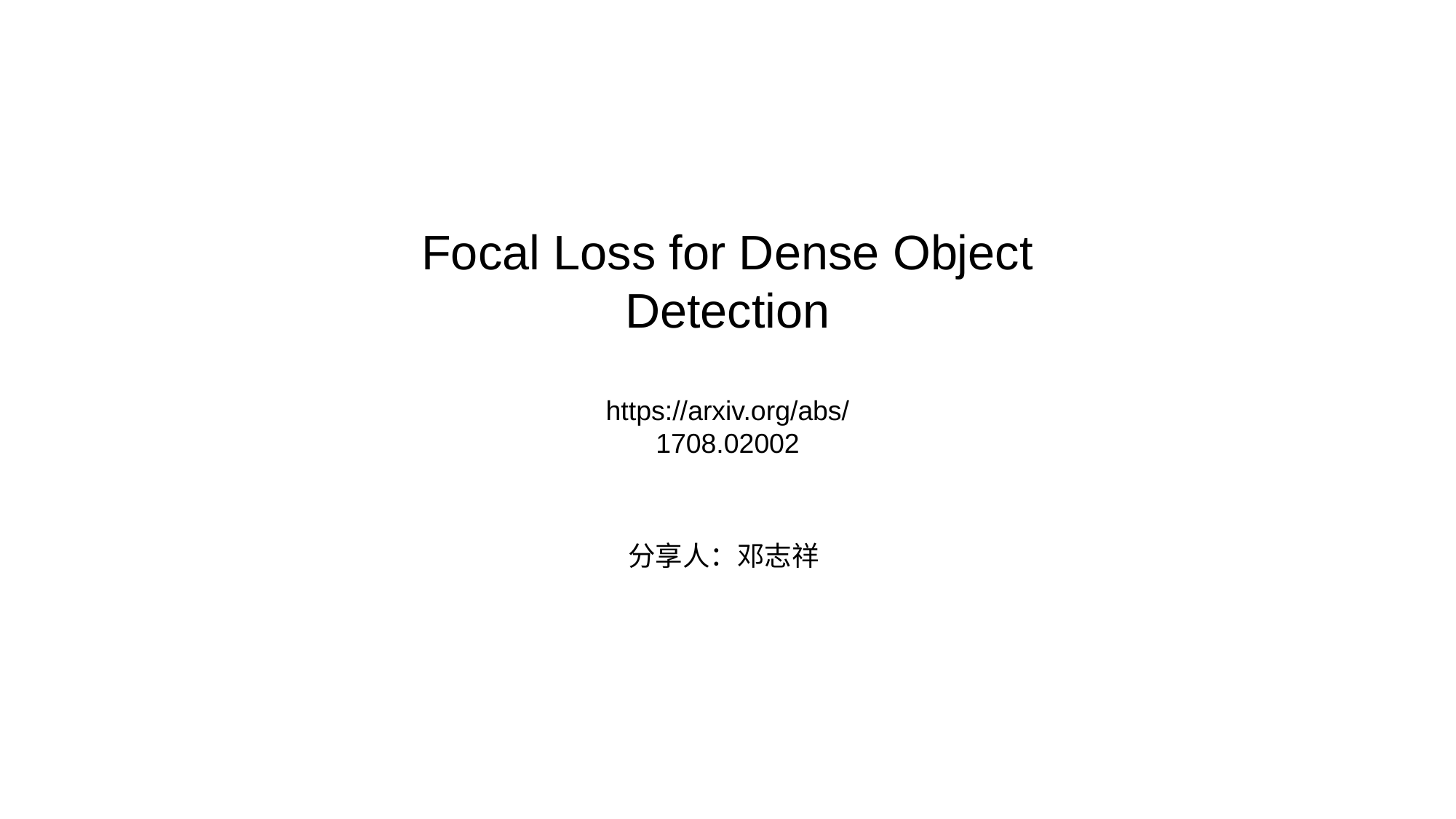

Focal Loss for Dense Object Detection
https://arxiv.org/abs/1708.02002
分享人：邓志祥